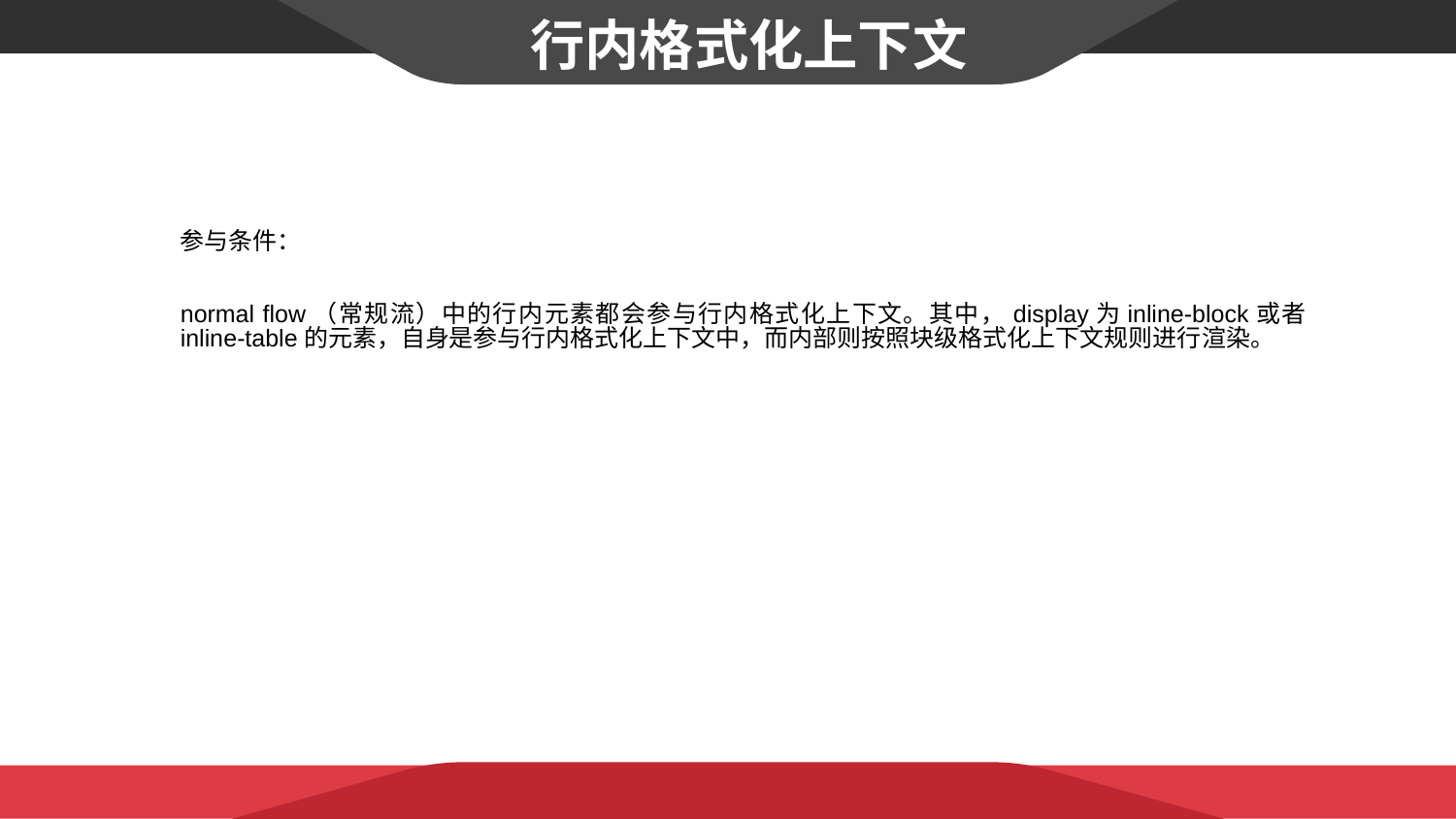

行内格式化上下文
参与条件：

normal flow（常规流）中的行内元素都会参与行内格式化上下文。其中，display为inline-block或者inline-table的元素，自身是参与行内格式化上下文中，而内部则按照块级格式化上下文规则进行渲染。